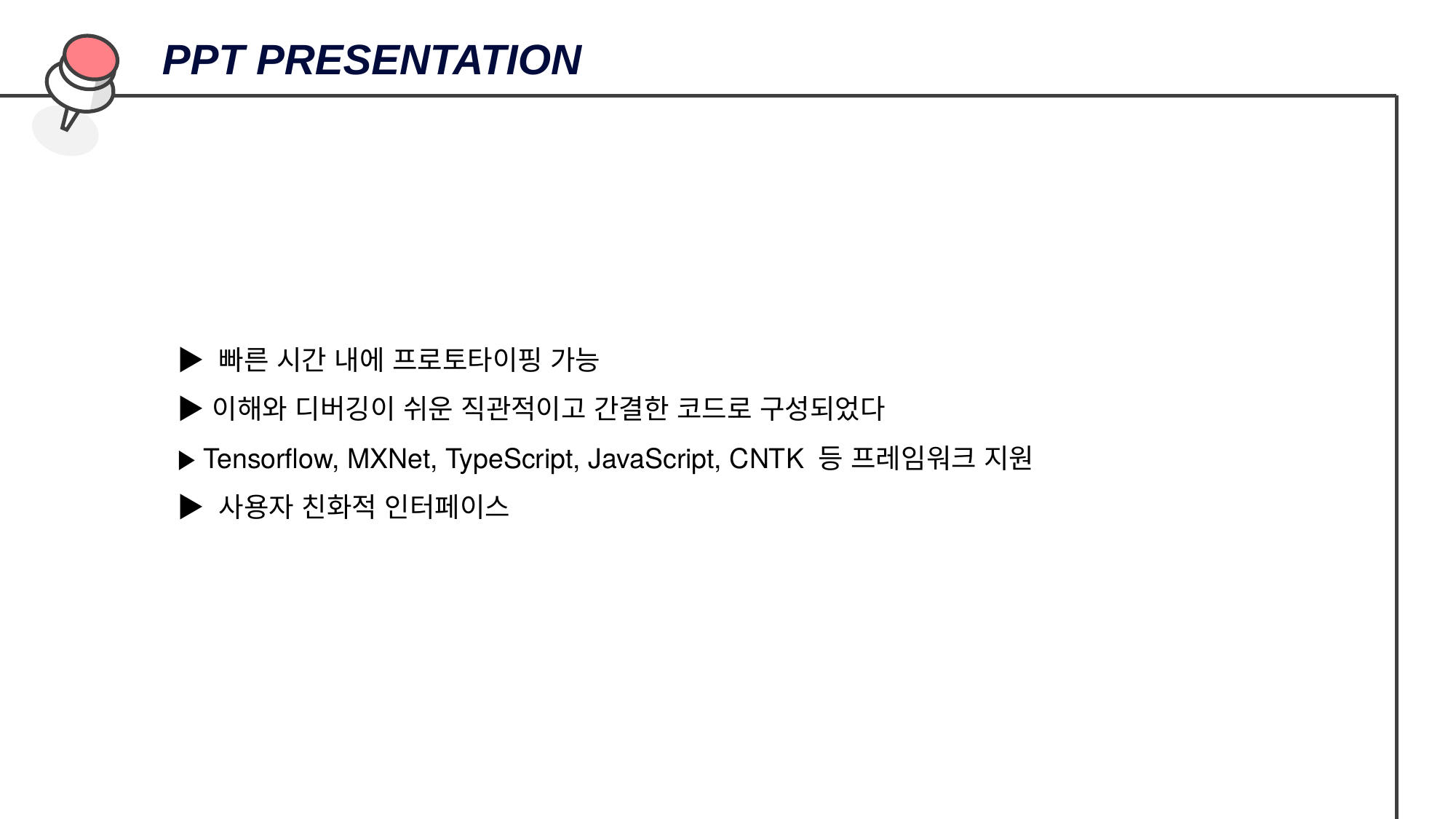

PPT PRESENTATION

  ▶ 빠른 시간 내에 프로토타이핑 가능
  ▶ 이해와 디버깅이 쉬운 직관적이고 간결한 코드로 구성되었다
  ▶ Tensorflow, MXNet, TypeScript, JavaScript, CNTK 등 프레임워크 지원
  ▶ 사용자 친화적 인터페이스